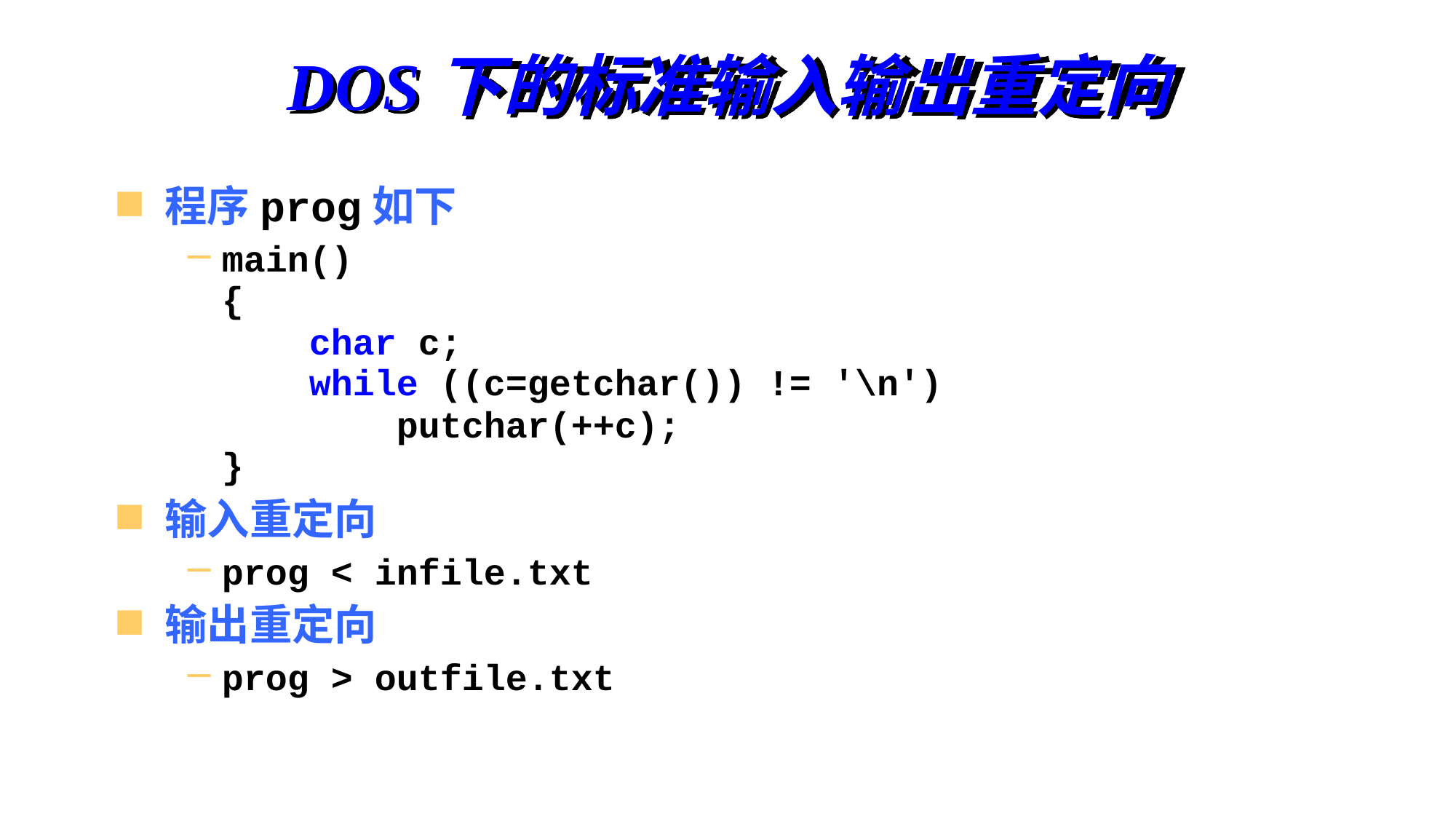

# DOS下的标准输入输出重定向
程序prog如下
main()
{
    char c;
    while ((c=getchar()) != '\n')
        putchar(++c);
}
输入重定向
prog < infile.txt
输出重定向
prog > outfile.txt